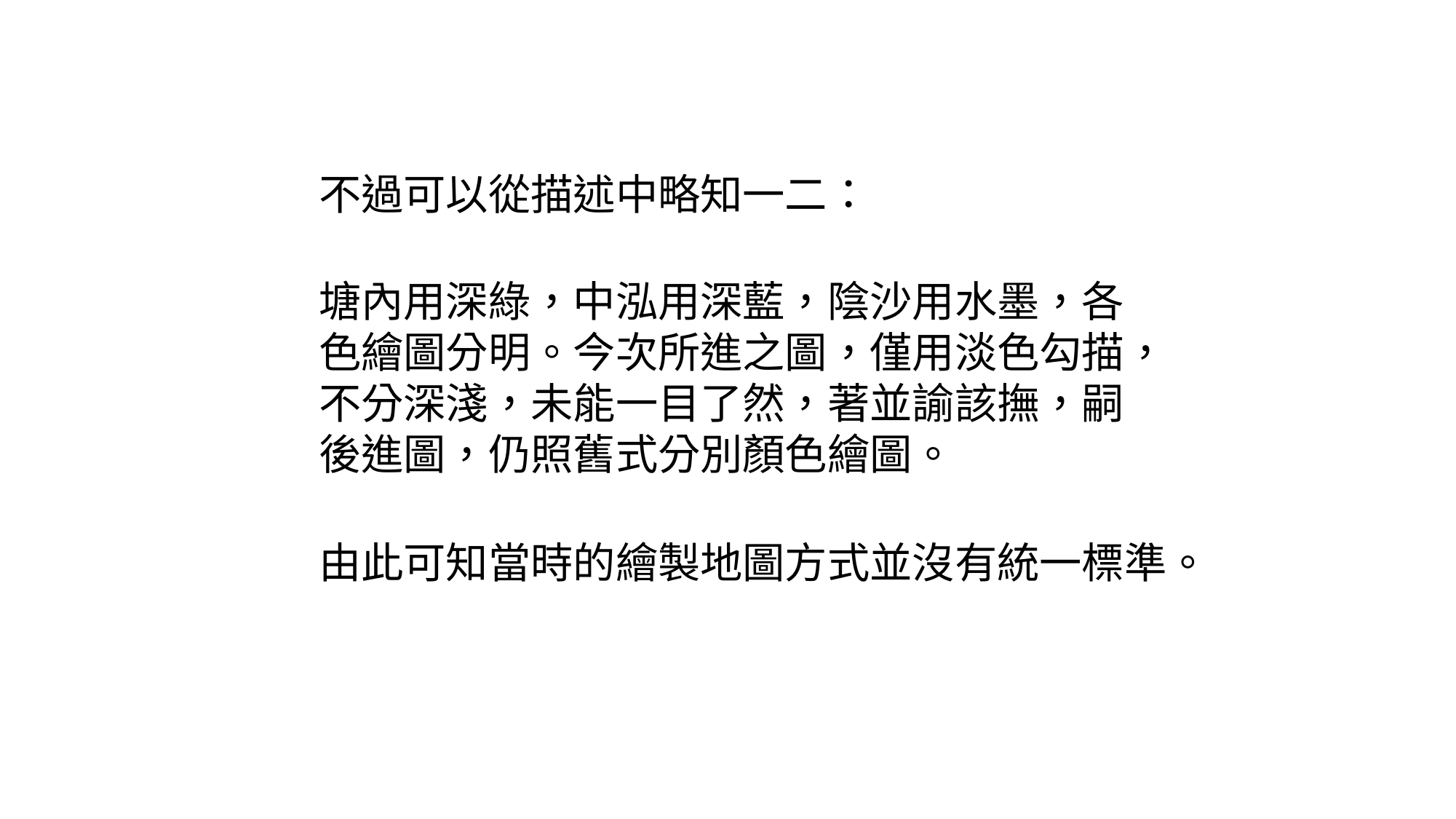

不過可以從描述中略知一二：
塘內用深綠，中泓用深藍，陰沙用水墨，各色繪圖分明。今次所進之圖，僅用淡色勾描，不分深淺，未能一目了然，著並諭該撫，嗣後進圖，仍照舊式分別顏色繪圖。
由此可知當時的繪製地圖方式並沒有統一標準。